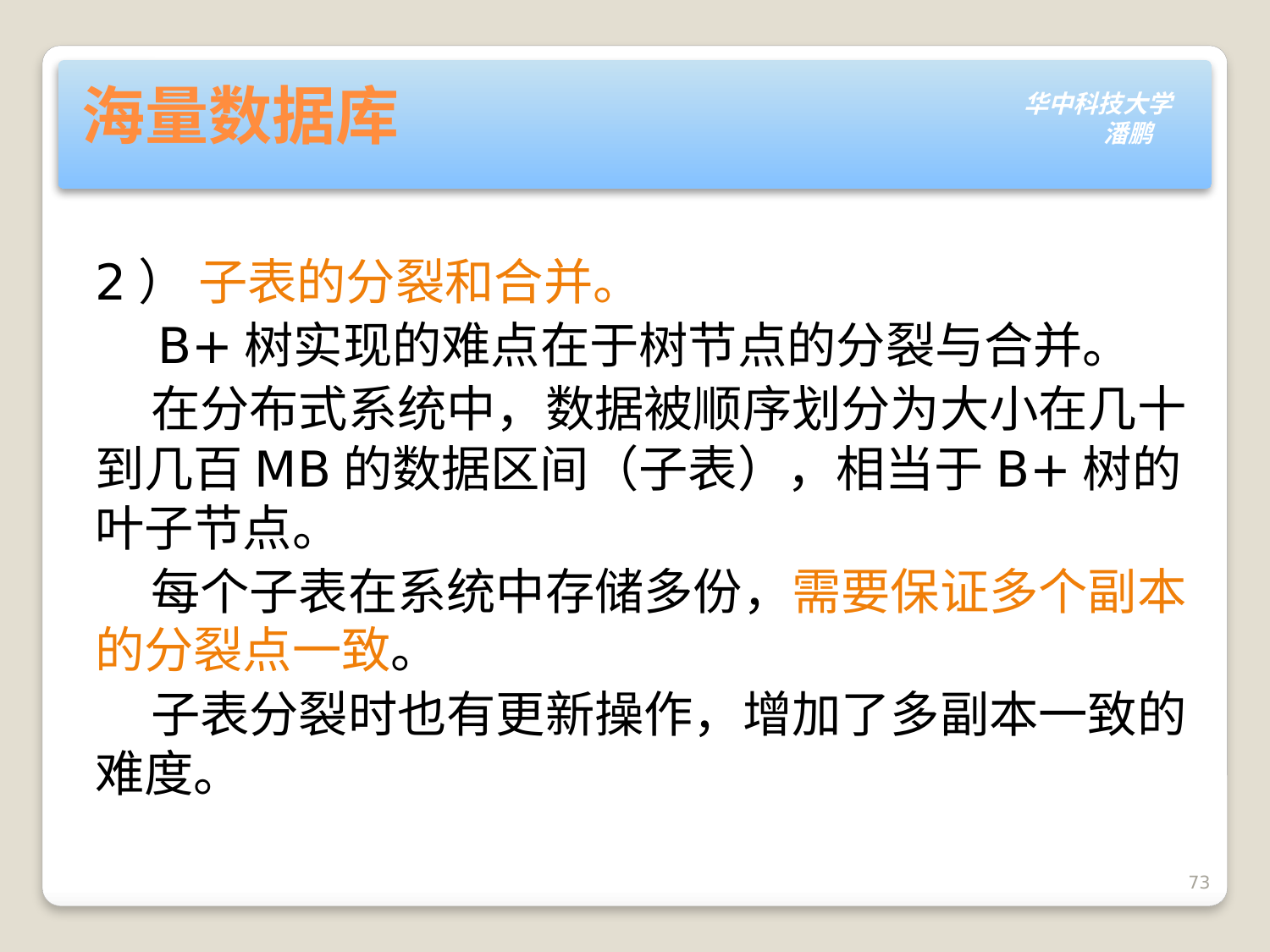

# 海量数据库
2） 子表的分裂和合并。
    B+树实现的难点在于树节点的分裂与合并。
    在分布式系统中，数据被顺序划分为大小在几十到几百MB的数据区间（子表），相当于B+树的叶子节点。
    每个子表在系统中存储多份，需要保证多个副本的分裂点一致。
    子表分裂时也有更新操作，增加了多副本一致的难度。
73